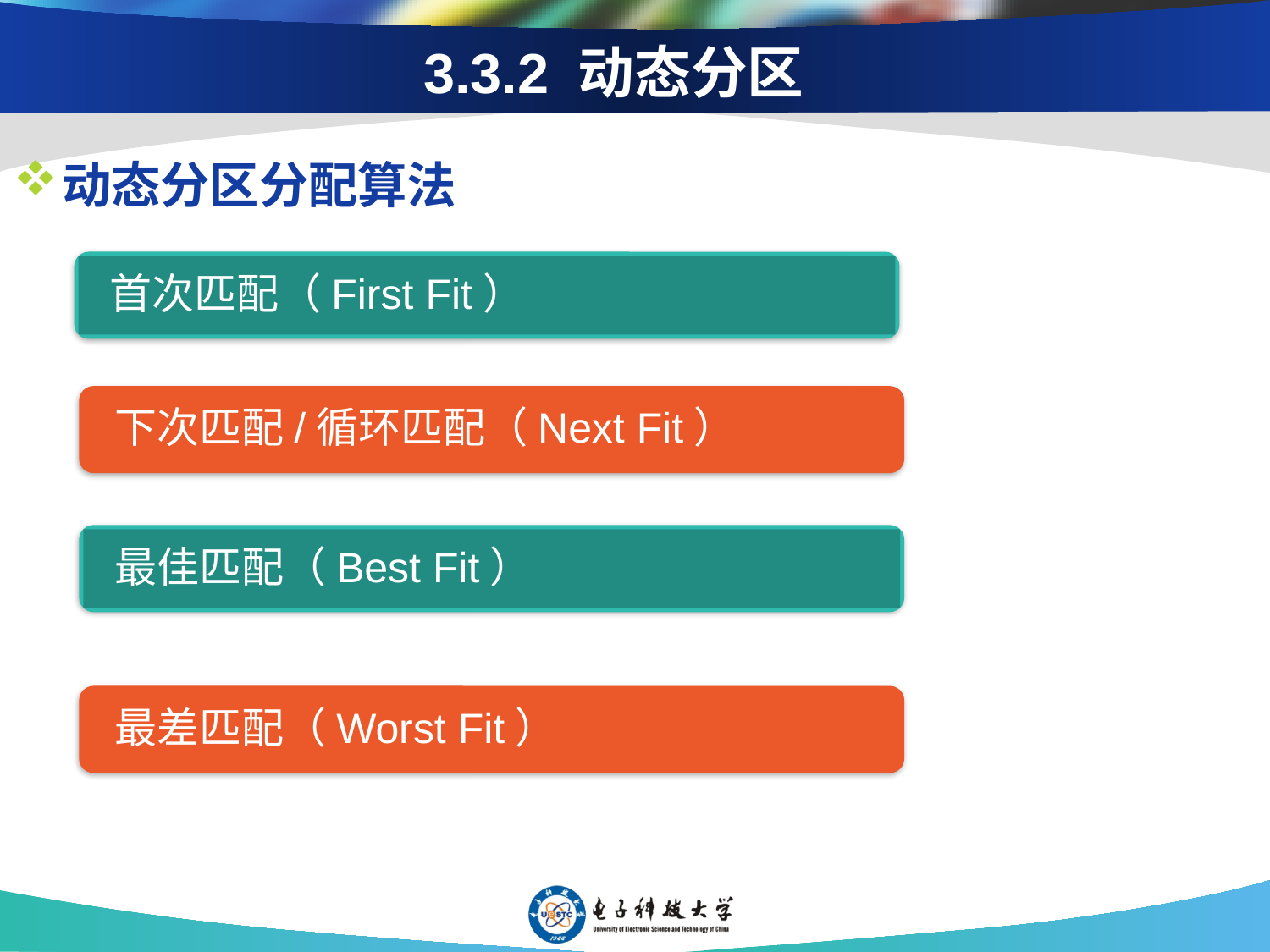

# 3.3.2 动态分区
动态分区分配算法

首次匹配（First Fit）

下次匹配/循环匹配（Next Fit）

最佳匹配（Best Fit）

最差匹配（Worst Fit）